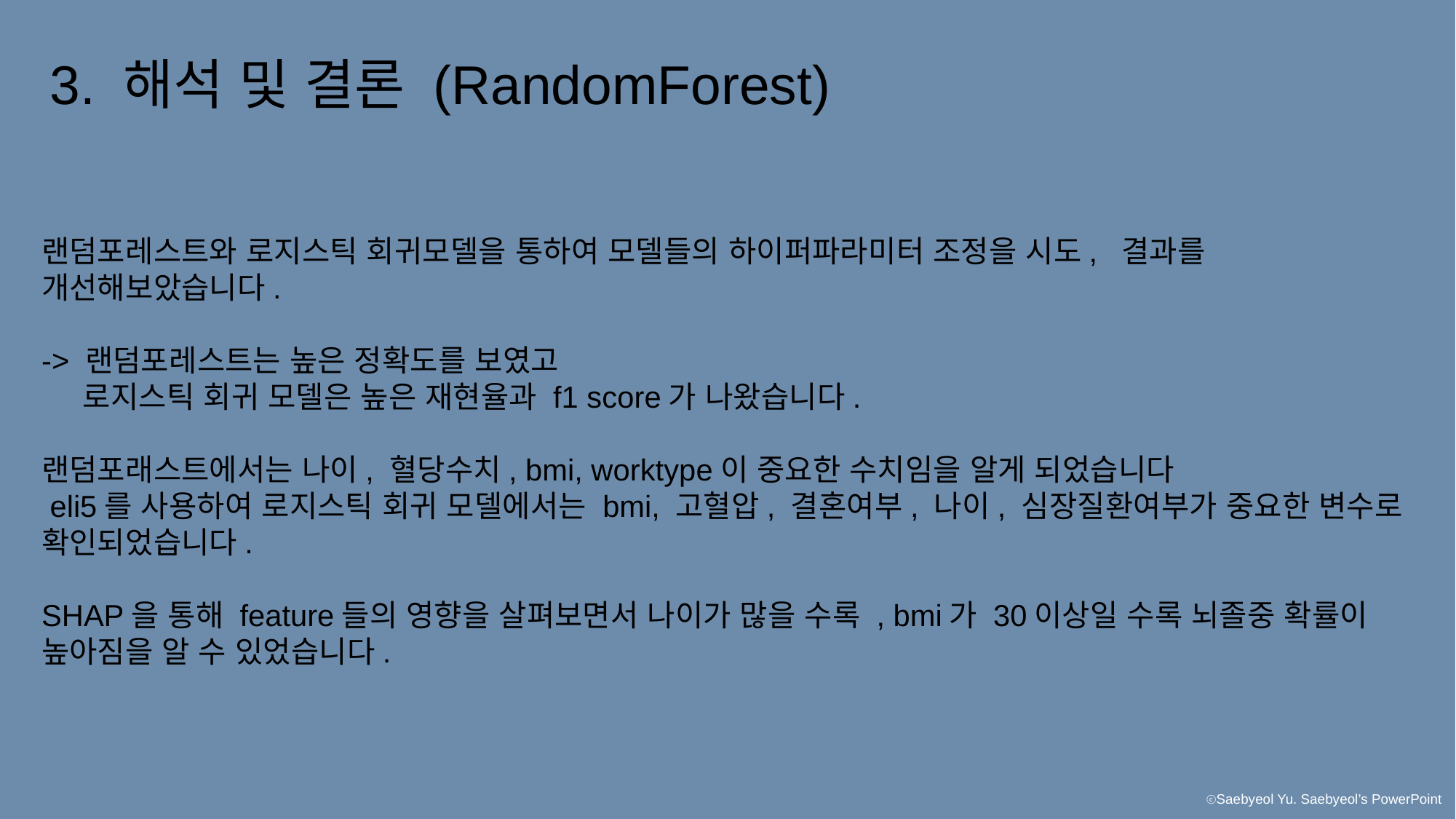

3. 해석 및 결론 (RandomForest)

랜덤포레스트와 로지스틱 회귀모델을 통하여 모델들의 하이퍼파라미터 조정을 시도,  결과를 개선해보았습니다.

-> 랜덤포레스트는 높은 정확도를 보였고
    로지스틱 회귀 모델은 높은 재현율과 f1 score가 나왔습니다.

랜덤포래스트에서는 나이, 혈당수치, bmi, worktype이 중요한 수치임을 알게 되었습니다
 eli5를 사용하여 로지스틱 회귀 모델에서는 bmi, 고혈압, 결혼여부, 나이, 심장질환여부가 중요한 변수로 확인되었습니다.

SHAP을 통해 feature들의 영향을 살펴보면서 나이가 많을 수록 , bmi가 30이상일 수록 뇌졸중 확률이 높아짐을 알 수 있었습니다.